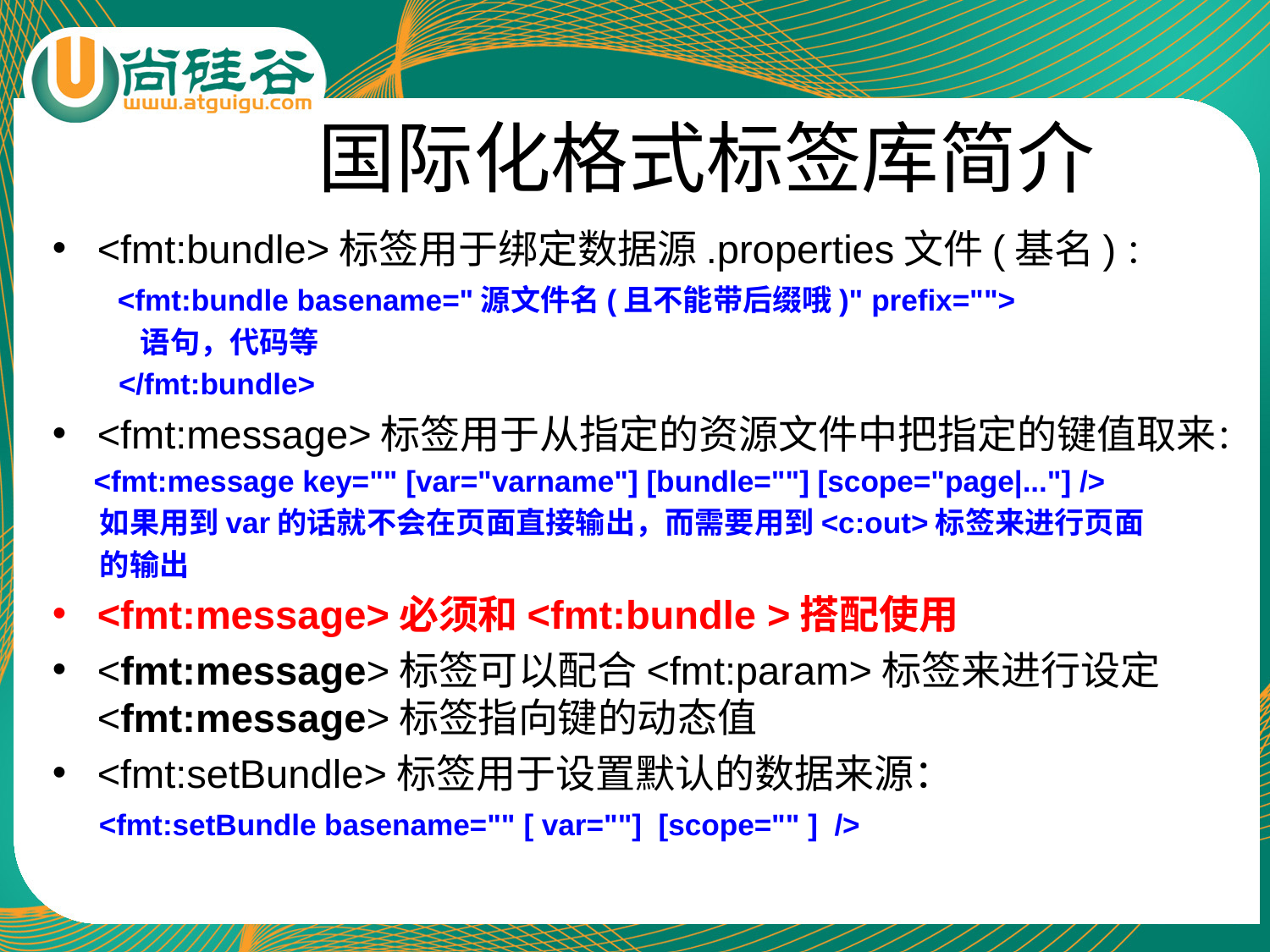

# 国际化格式标签库简介
<fmt:bundle>标签用于绑定数据源.properties文件(基名)：
       <fmt:bundle basename="源文件名(且不能带后缀哦)" prefix="">
            语句，代码等
        </fmt:bundle>
<fmt:message>标签用于从指定的资源文件中把指定的键值取来：
     <fmt:message key="" [var="varname"] [bundle=""] [scope="page|..."] />
      如果用到var的话就不会在页面直接输出，而需要用到<c:out>标签来进行页面
      的输出
<fmt:message>必须和<fmt:bundle >搭配使用
<fmt:message>标签可以配合<fmt:param>标签来进行设定<fmt:message>标签指向键的动态值
<fmt:setBundle>标签用于设置默认的数据来源：
     <fmt:setBundle basename="" [ var=""]  [scope="" ]  />